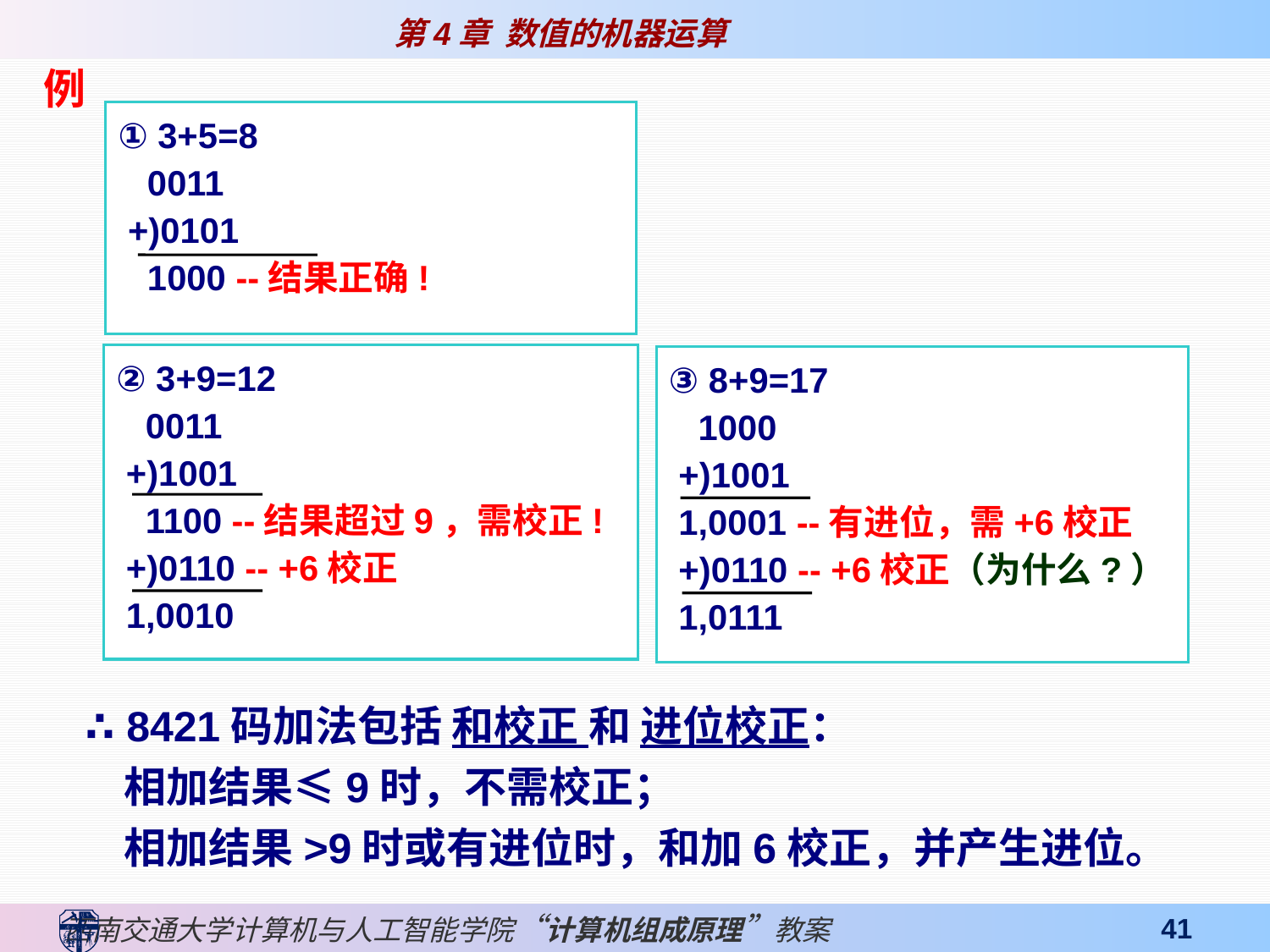

例
① 3+5=8
   0011
 +)0101
   1000 --结果正确!

② 3+9=12
   0011
 +)1001
   1100 --结果超过9，需校正!
 +)0110 -- +6校正
 1,0010

③ 8+9=17
   1000
 +)1001
 1,0001 --有进位，需+6校正
 +)0110 -- +6校正（为什么?）
 1,0111

∴ 8421码加法包括 和校正 和 进位校正：
   相加结果≤9时，不需校正；
   相加结果>9时或有进位时，和加6校正，并产生进位。